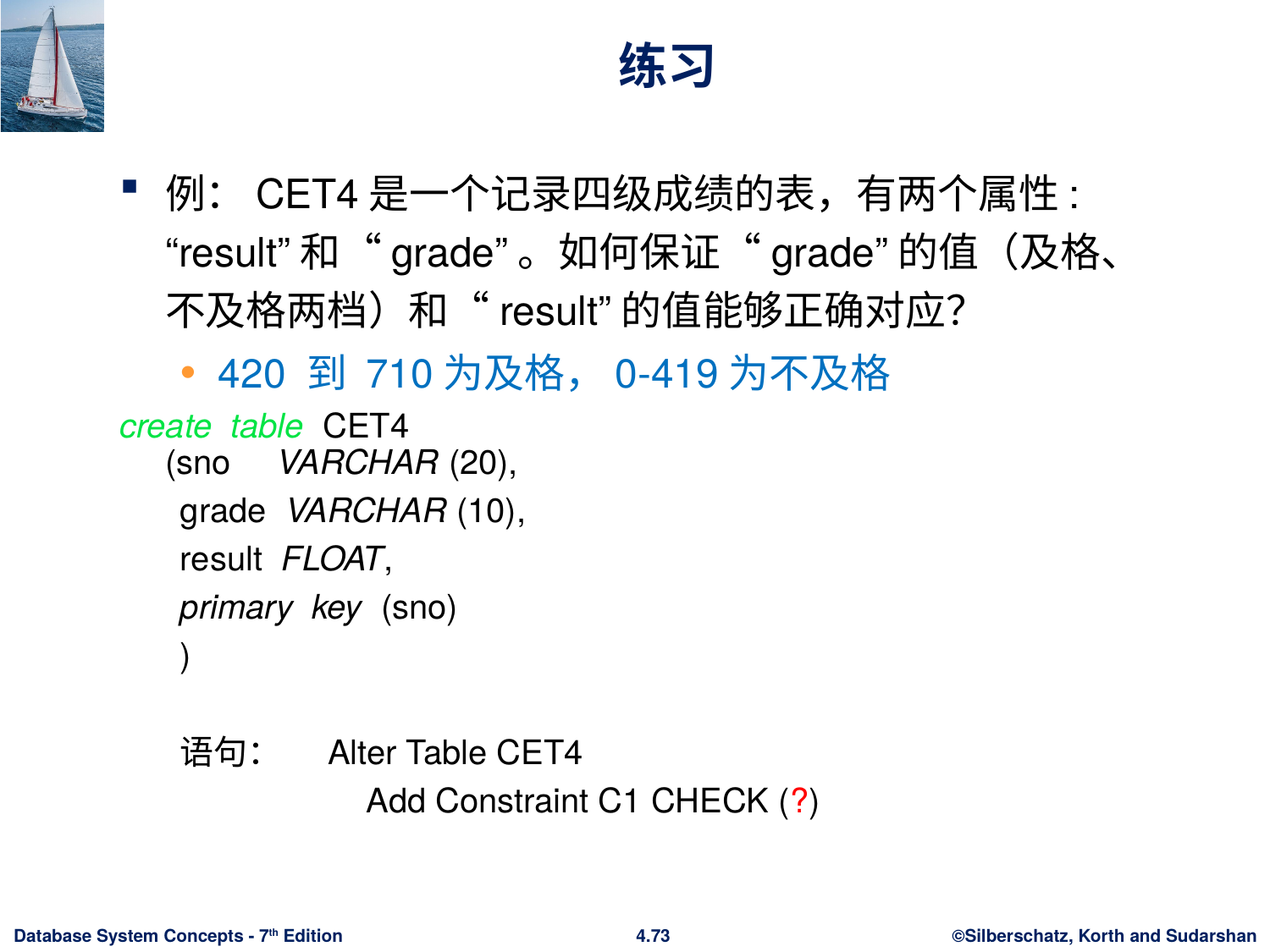

# 练习
例：CET4是一个记录四级成绩的表，有两个属性: “result”和“grade”。如何保证“grade”的值（及格、不及格两档）和“result”的值能够正确对应？
420 到 710为及格，0-419为不及格
create  table  CET4
(sno     VARCHAR (20),
grade  VARCHAR (10),
result  FLOAT,
primary  key  (sno)
)

语句：     Alter Table CET4
                    Add Constraint C1 CHECK (?)